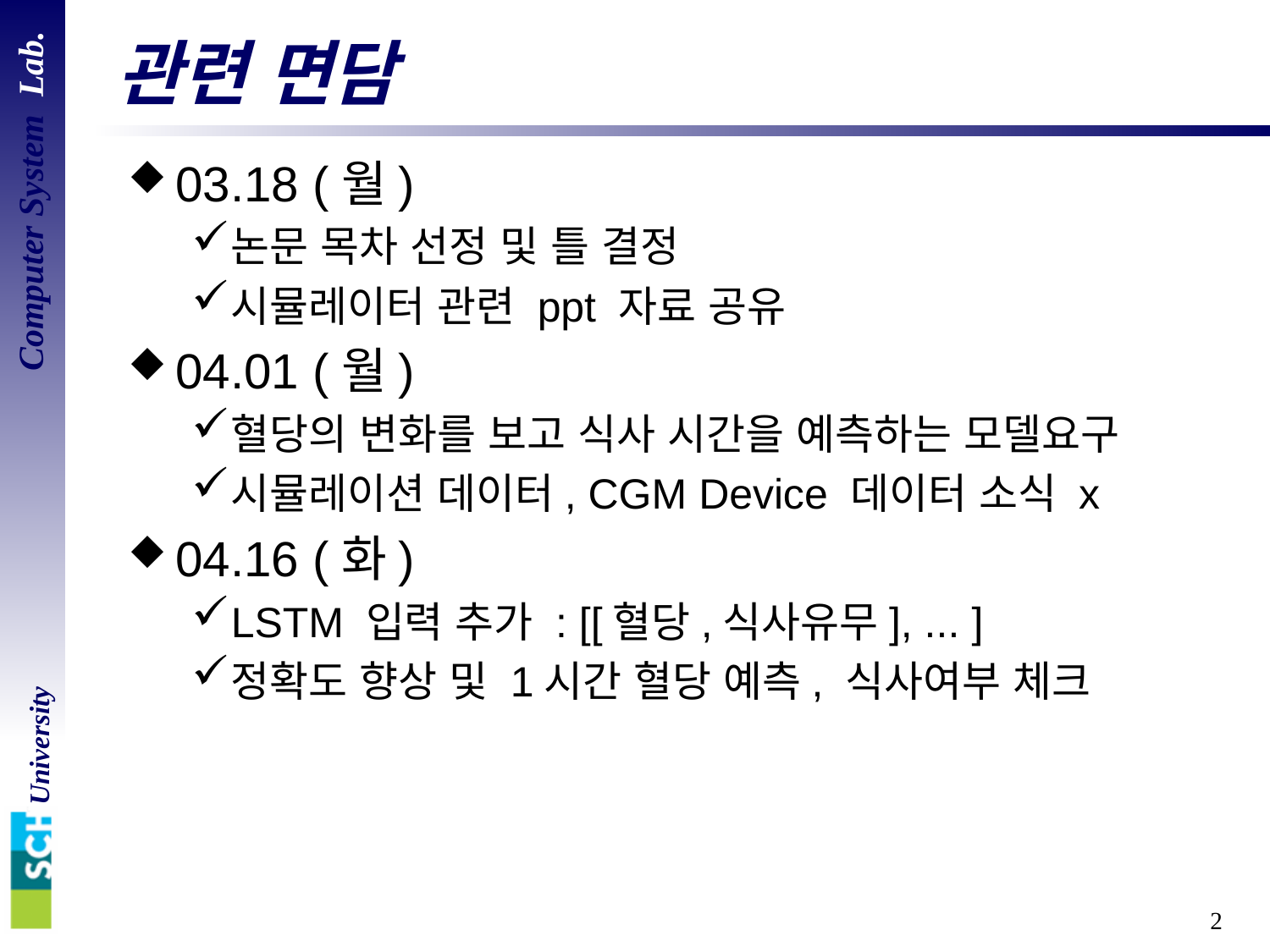

# 관련 면담
03.18 (월)
논문 목차 선정 및 틀 결정
시뮬레이터 관련 ppt 자료 공유
04.01 (월)
혈당의 변화를 보고 식사 시간을 예측하는 모델요구
시뮬레이션 데이터, CGM Device 데이터 소식 x
04.16 (화)
LSTM 입력 추가 : [[혈당,식사유무], ... ]
정확도 향상 및 1시간 혈당 예측, 식사여부 체크